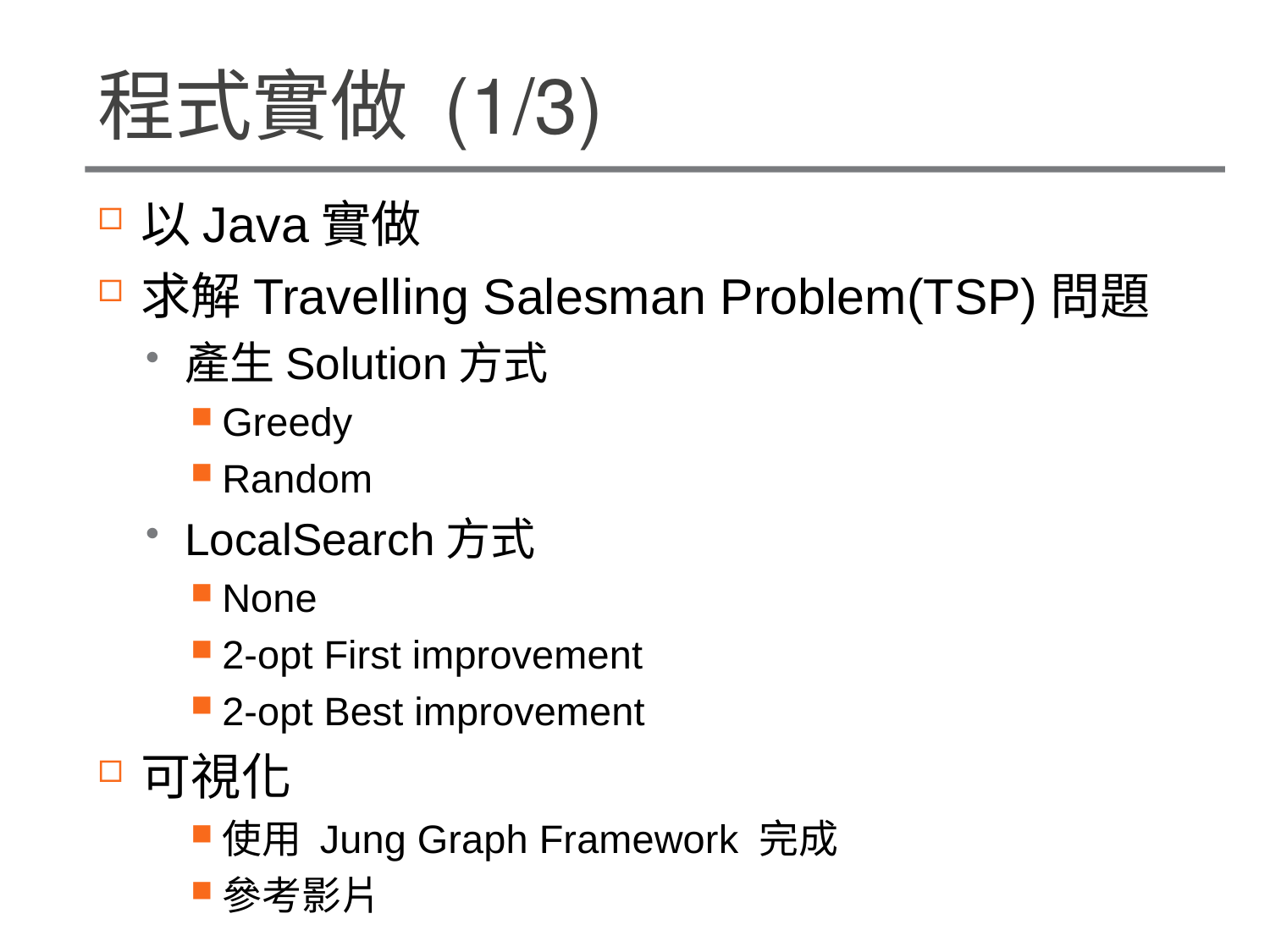

# 程式實做 (1/3)
以Java實做
求解Travelling Salesman Problem(TSP)問題
產生Solution方式
Greedy
Random
LocalSearch方式
None
2-opt First improvement
2-opt Best improvement
可視化
使用 Jung Graph Framework 完成
參考影片